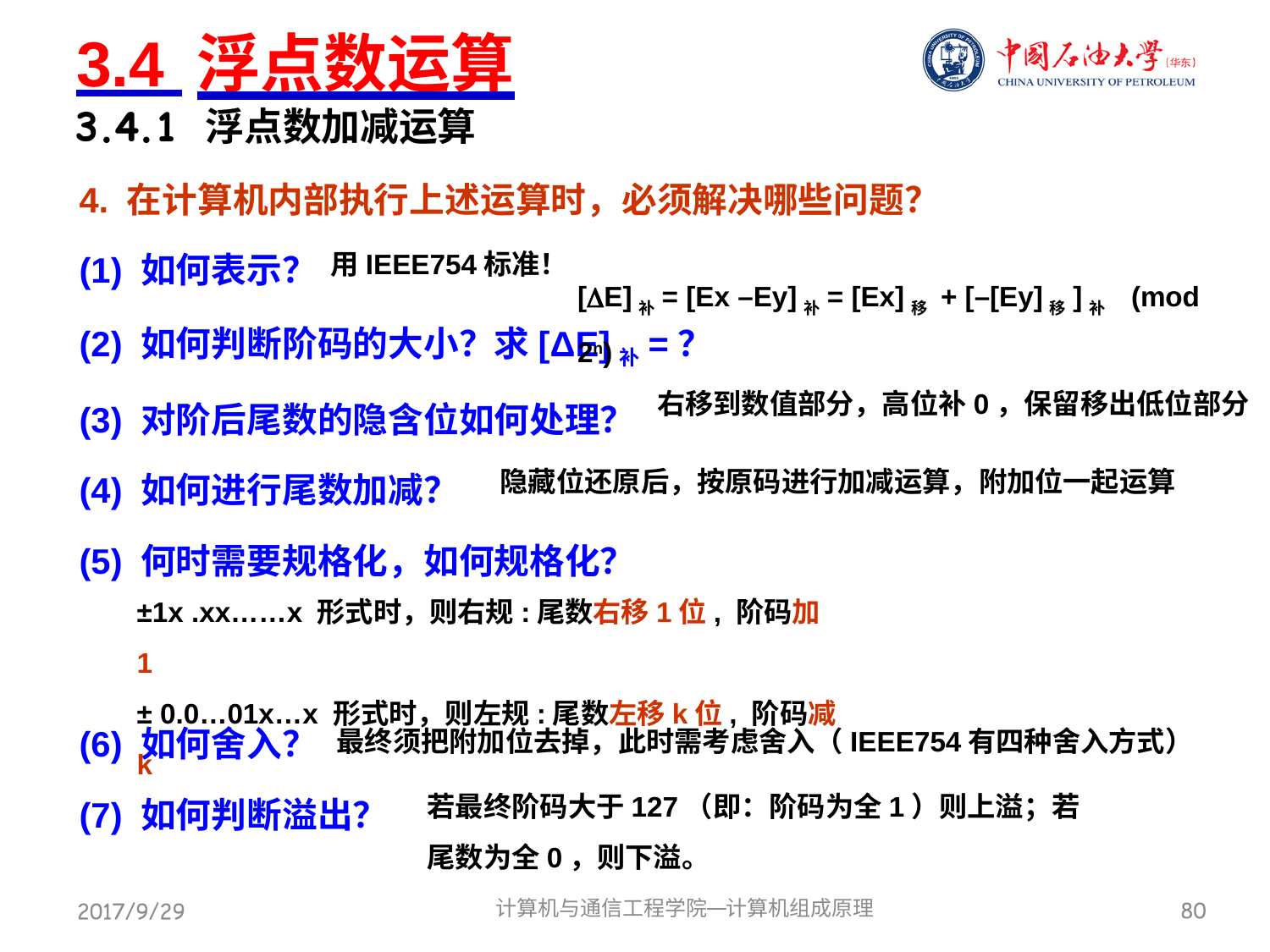

# 3.4 浮点数运算
3.4.1 浮点数加减运算
4. 在计算机内部执行上述运算时，必须解决哪些问题？
(1) 如何表示？
(2) 如何判断阶码的大小？求[ΔE]补=？
(3) 对阶后尾数的隐含位如何处理？
(4) 如何进行尾数加减？
(5) 何时需要规格化，如何规格化？

(6) 如何舍入？
(7) 如何判断溢出？

用IEEE754标准！
[ΔE]补= [Ex –Ey]补= [Ex]移 + [–[Ey]移]补   (mod 2n)
右移到数值部分，高位补0，保留移出低位部分
隐藏位还原后，按原码进行加减运算，附加位一起运算
±1x .xx……x 形式时，则右规:尾数右移1位, 阶码加1
± 0.0…01x…x 形式时，则左规:尾数左移k位, 阶码减k
最终须把附加位去掉，此时需考虑舍入（IEEE754有四种舍入方式）
若最终阶码大于127（即：阶码为全1）则上溢；若尾数为全0，则下溢。
计算机与通信工程学院—计算机组成原理
2017/9/29
80